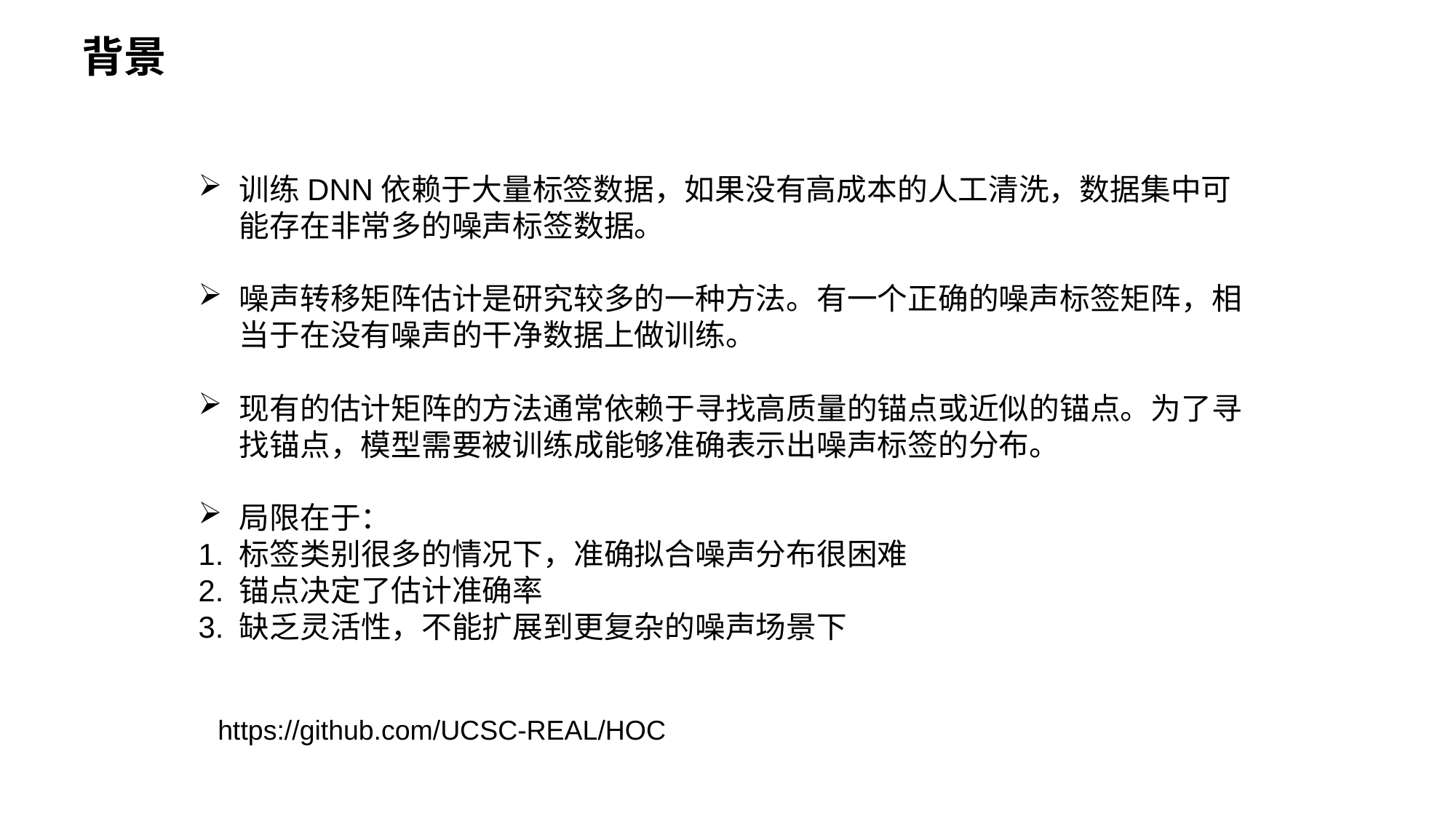

背景
训练DNN依赖于大量标签数据，如果没有高成本的人工清洗，数据集中可能存在非常多的噪声标签数据。

噪声转移矩阵估计是研究较多的一种方法。有一个正确的噪声标签矩阵，相当于在没有噪声的干净数据上做训练。

现有的估计矩阵的方法通常依赖于寻找高质量的锚点或近似的锚点。为了寻找锚点，模型需要被训练成能够准确表示出噪声标签的分布。

局限在于：
1. 标签类别很多的情况下，准确拟合噪声分布很困难
2. 锚点决定了估计准确率
3. 缺乏灵活性，不能扩展到更复杂的噪声场景下
https://github.com/UCSC-REAL/HOC